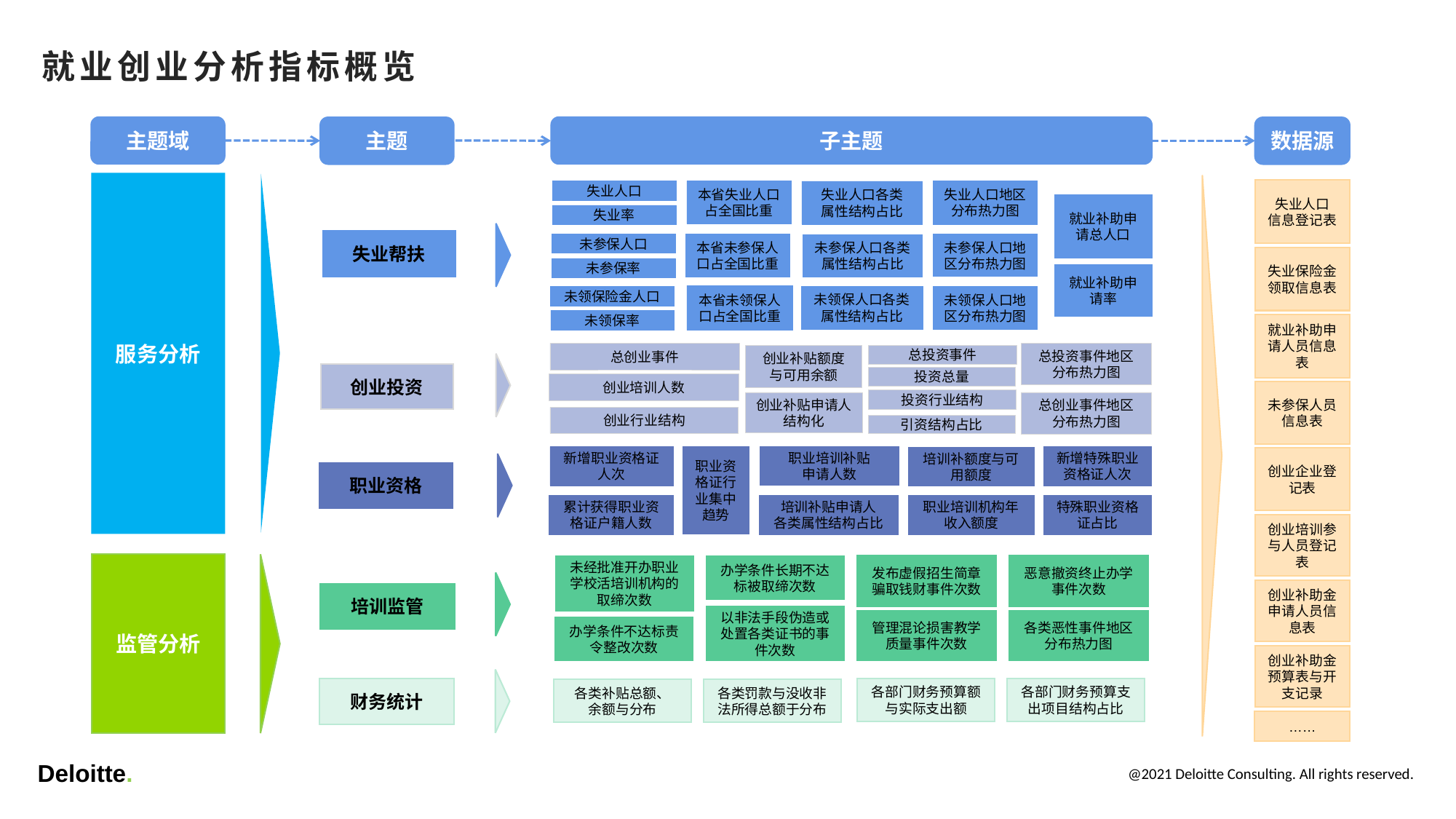

# 就业创业分析指标概览
主题域
子主题
主题
数据源
服务分析
失业人口
信息登记表
失业人口地区分布热力图
本省失业人口
占全国比重
失业人口
失业人口各类
属性结构占比
就业补助申请总人口
失业率
失业帮扶
未参保人口
本省未参保人口占全国比重
未参保人口地区分布热力图
未参保人口各类属性结构占比
失业保险金领取信息表

未参保率
就业补助申请率
本省未领保人口占全国比重
未领保险金人口
未领保人口各类属性结构占比
未领保人口地区分布热力图
未领保率
就业补助申请人员信息表
总创业事件
总投资事件地区分布热力图

总投资事件
创业补贴额度与可用余额
创业投资
投资总量
创业培训人数

未参保人员信息表
投资行业结构
创业补贴申请人结构化
总创业事件地区分布热力图
创业行业结构
引资结构占比

新增职业资格证人次
职业资格证行业集中趋势
新增特殊职业资格证人次
职业培训补贴
申请人数
培训补额度与可用额度
创业企业登记表
职业资格

培训补贴申请人
各类属性结构占比
累计获得职业资格证户籍人数
职业培训机构年收入额度
特殊职业资格证占比
创业培训参与人员登记表
监管分析
发布虚假招生简章骗取钱财事件次数
恶意撤资终止办学事件次数
未经批准开办职业学校活培训机构的取缔次数
办学条件长期不达标被取缔次数
创业补助金申请人员信息表
培训监管

以非法手段伪造或处置各类证书的事件次数
管理混论损害教学质量事件次数
各类恶性事件地区分布热力图
办学条件不达标责令整改次数

创业补助金预算表与开支记录
财务统计
各部门财务预算额与实际支出额
各部门财务预算支出项目结构占比
各类补贴总额、
余额与分布
各类罚款与没收非法所得总额于分布

……